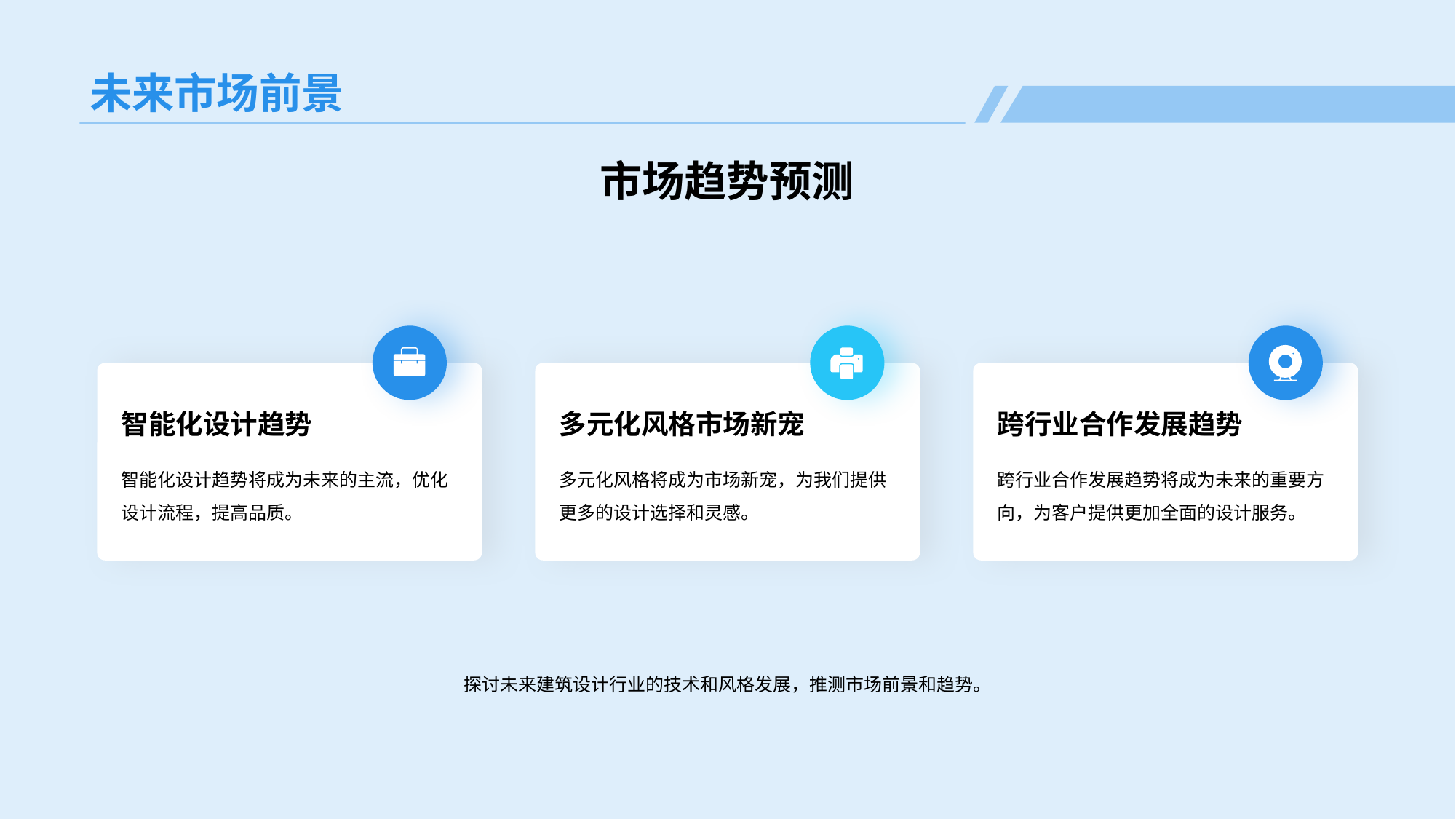

# 未来市场前景
市场趋势预测

智能化设计趋势
智能化设计趋势将成为未来的主流，优化设计流程，提高品质。

多元化风格市场新宠
多元化风格将成为市场新宠，为我们提供更多的设计选择和灵感。

跨行业合作发展趋势
跨行业合作发展趋势将成为未来的重要方向，为客户提供更加全面的设计服务。
探讨未来建筑设计行业的技术和风格发展，推测市场前景和趋势。